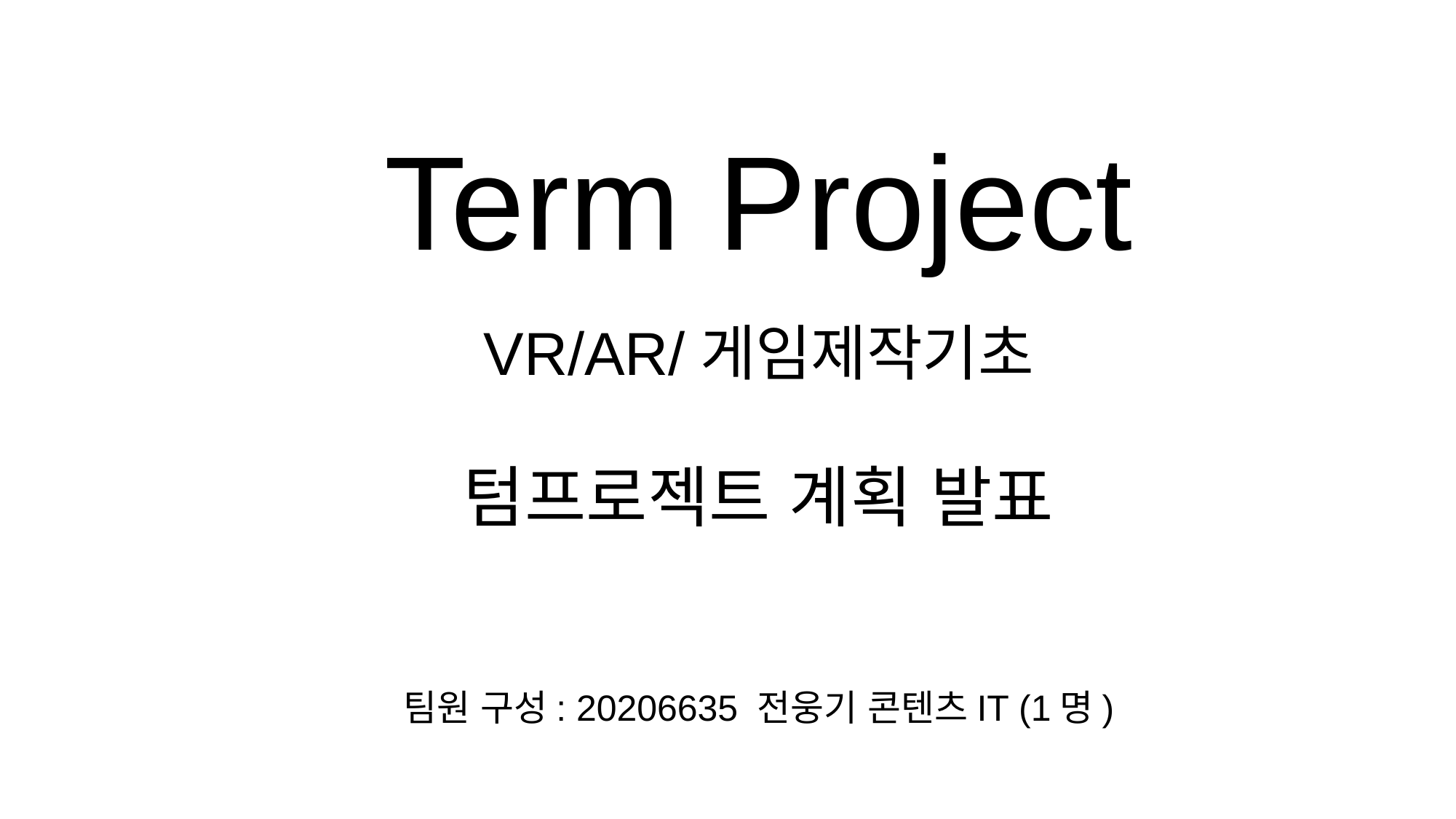

Term Project
VR/AR/게임제작기초
텀프로젝트 계획 발표
팀원 구성: 20206635 전웅기 콘텐츠IT (1명)